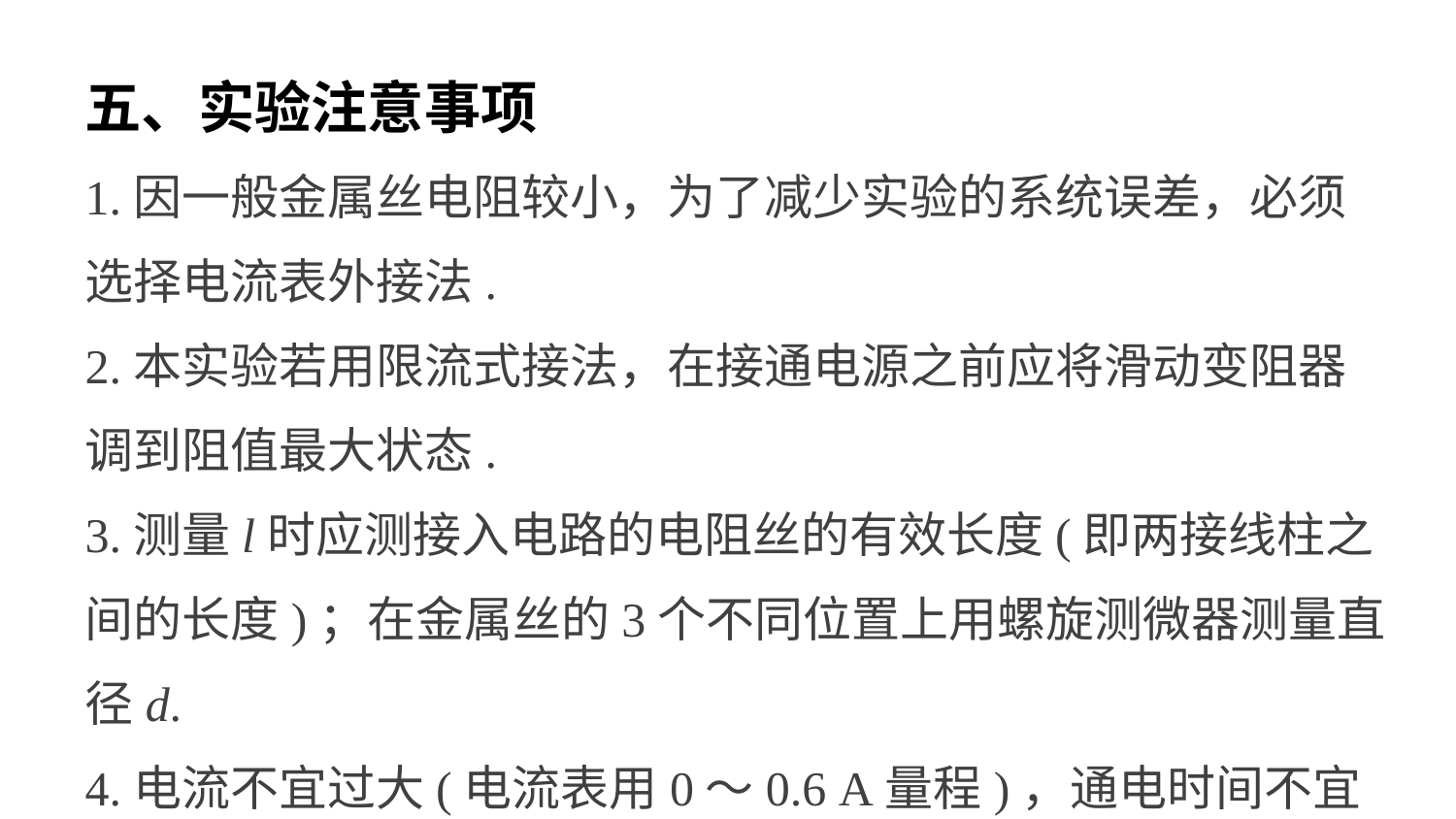

五、实验注意事项
1.因一般金属丝电阻较小，为了减少实验的系统误差，必须选择电流表外接法.
2.本实验若用限流式接法，在接通电源之前应将滑动变阻器调到阻值最大状态.
3.测量l时应测接入电路的电阻丝的有效长度(即两接线柱之间的长度)；在金属丝的3个不同位置上用螺旋测微器测量直径d.
4.电流不宜过大(电流表用0～0.6 A量程)，通电时间不宜太长，以免电阻率因温度升高而变化.